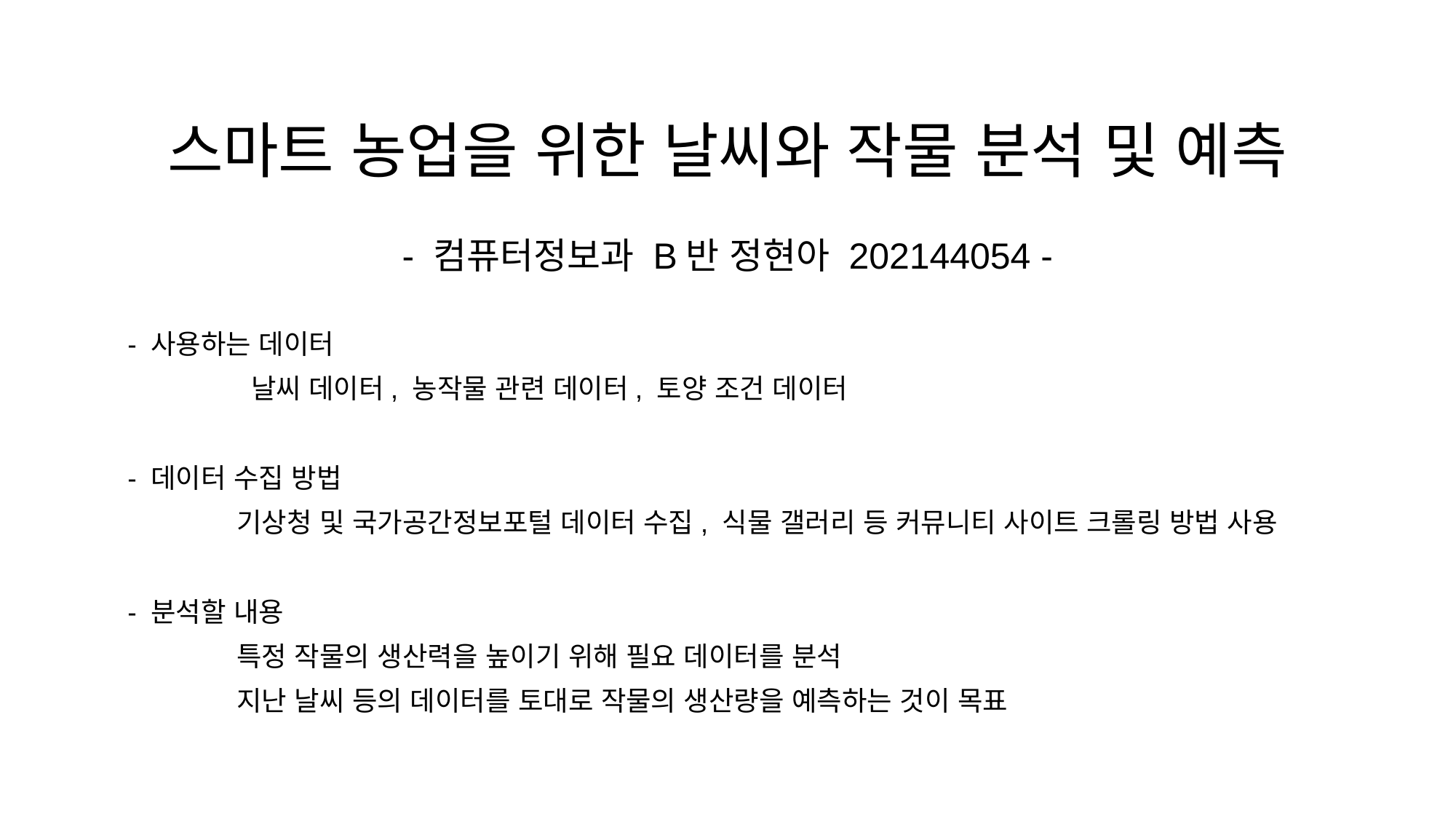

# 스마트 농업을 위한 날씨와 작물 분석 및 예측
- 컴퓨터정보과 B반 정현아 202144054 -
- 사용하는 데이터
	 날씨 데이터, 농작물 관련 데이터, 토양 조건 데이터

- 데이터 수집 방법
	기상청 및 국가공간정보포털 데이터 수집, 식물 갤러리 등 커뮤니티 사이트 크롤링 방법 사용

- 분석할 내용
	특정 작물의 생산력을 높이기 위해 필요 데이터를 분석
	지난 날씨 등의 데이터를 토대로 작물의 생산량을 예측하는 것이 목표